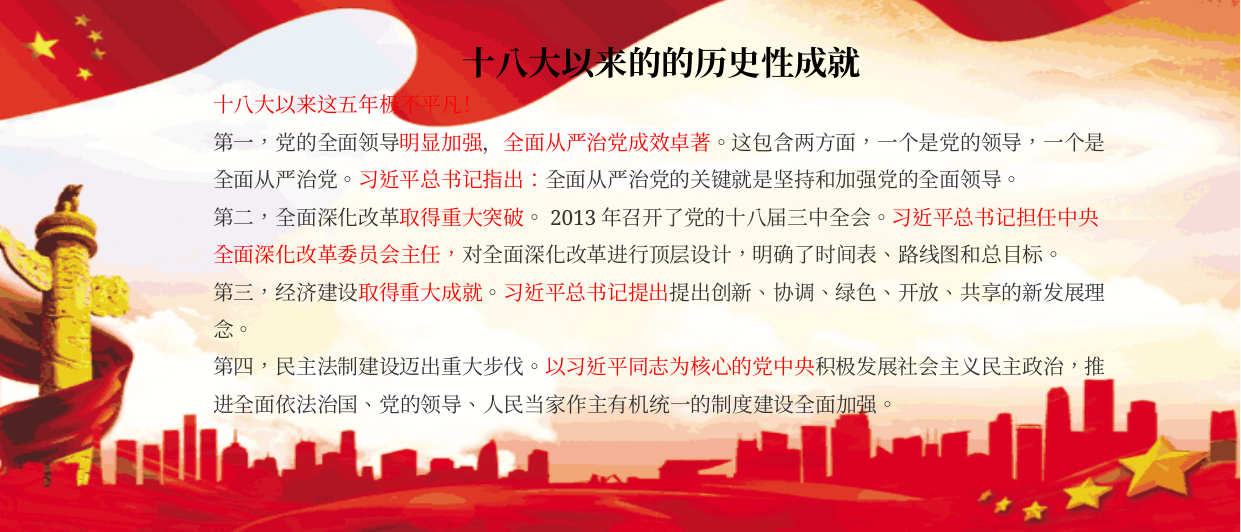

十八大以来的的历史性成就
十八大以来这五年极不平凡！
第一，党的全面领导明显加强，全面从严治党成效卓著。这包含两方面，一个是党的领导，一个是全面从严治党。习近平总书记指出：全面从严治党的关键就是坚持和加强党的全面领导。
第二，全面深化改革取得重大突破。2013年召开了党的十八届三中全会。习近平总书记担任中央全面深化改革委员会主任，对全面深化改革进行顶层设计，明确了时间表、路线图和总目标。
第三，经济建设取得重大成就。习近平总书记提出提出创新、协调、绿色、开放、共享的新发展理念。
第四，民主法制建设迈出重大步伐。以习近平同志为核心的党中央积极发展社会主义民主政治，推进全面依法治国、党的领导、人民当家作主有机统一的制度建设全面加强。